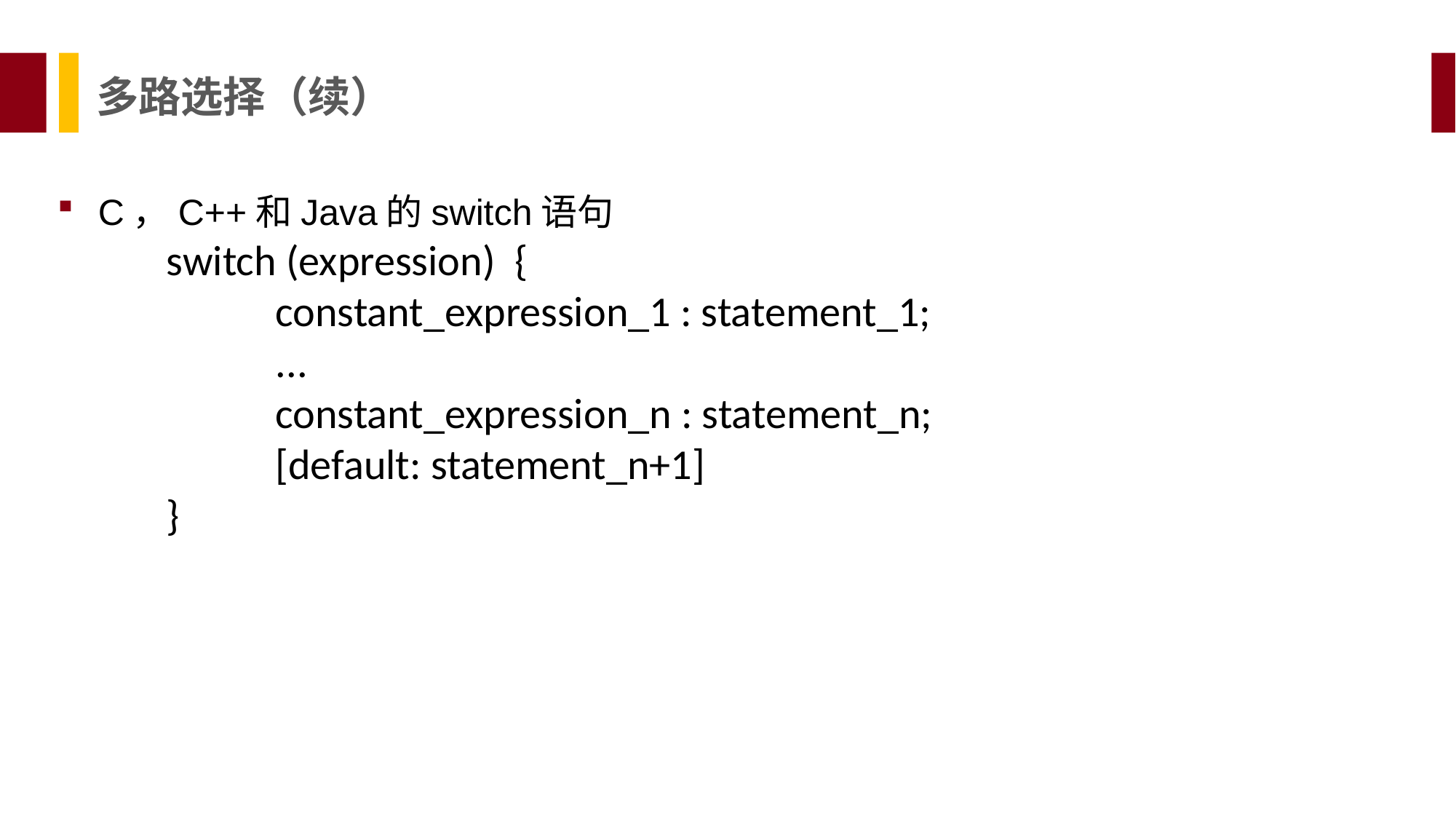

多路选择（续）
C，C++和Java的switch语句
switch (expression)  {
	constant_expression_1 : statement_1;
	...
	constant_expression_n : statement_n;
	[default: statement_n+1]
}